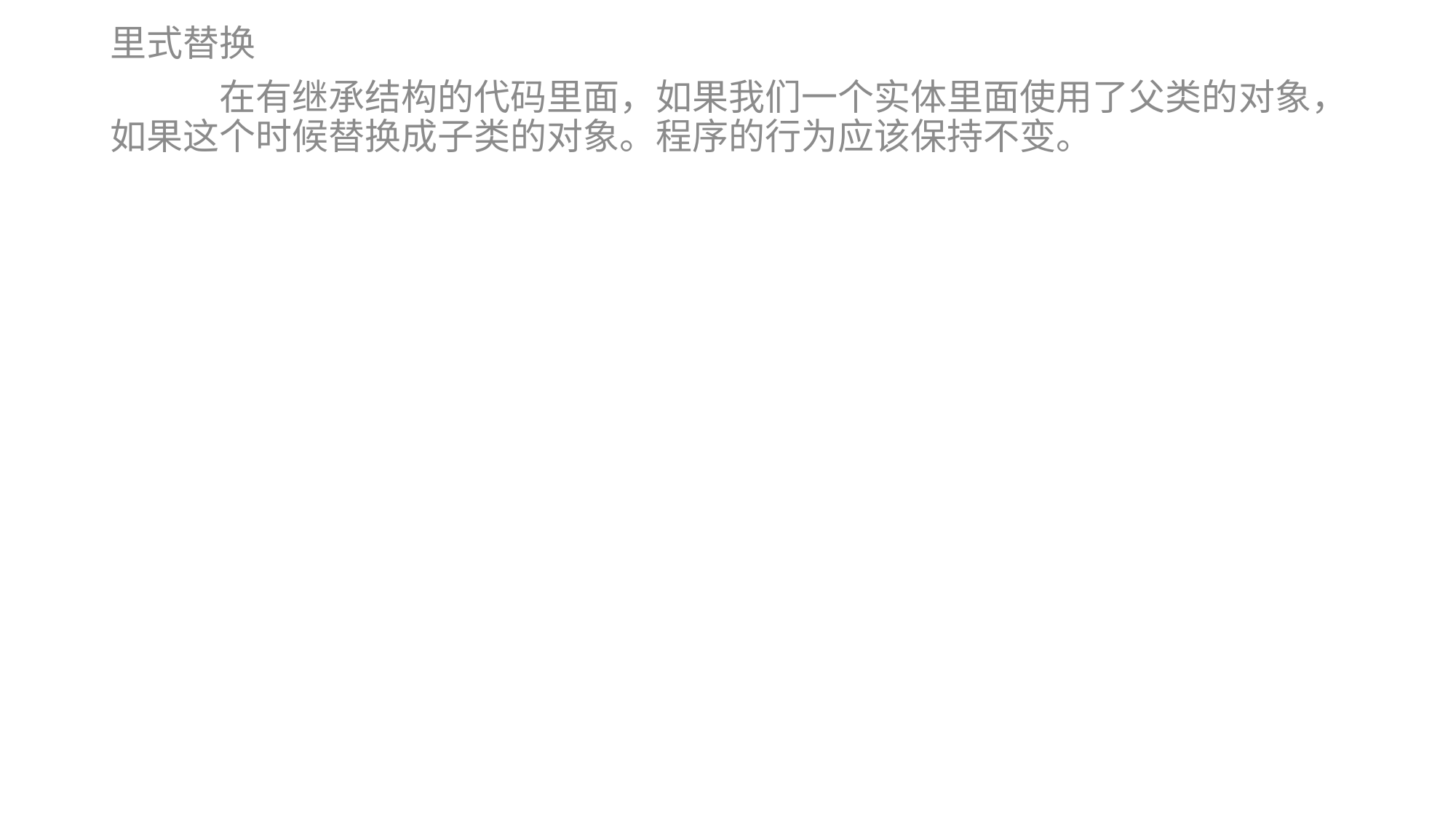

里式替换
	在有继承结构的代码里面，如果我们一个实体里面使用了父类的对象，如果这个时候替换成子类的对象。程序的行为应该保持不变。